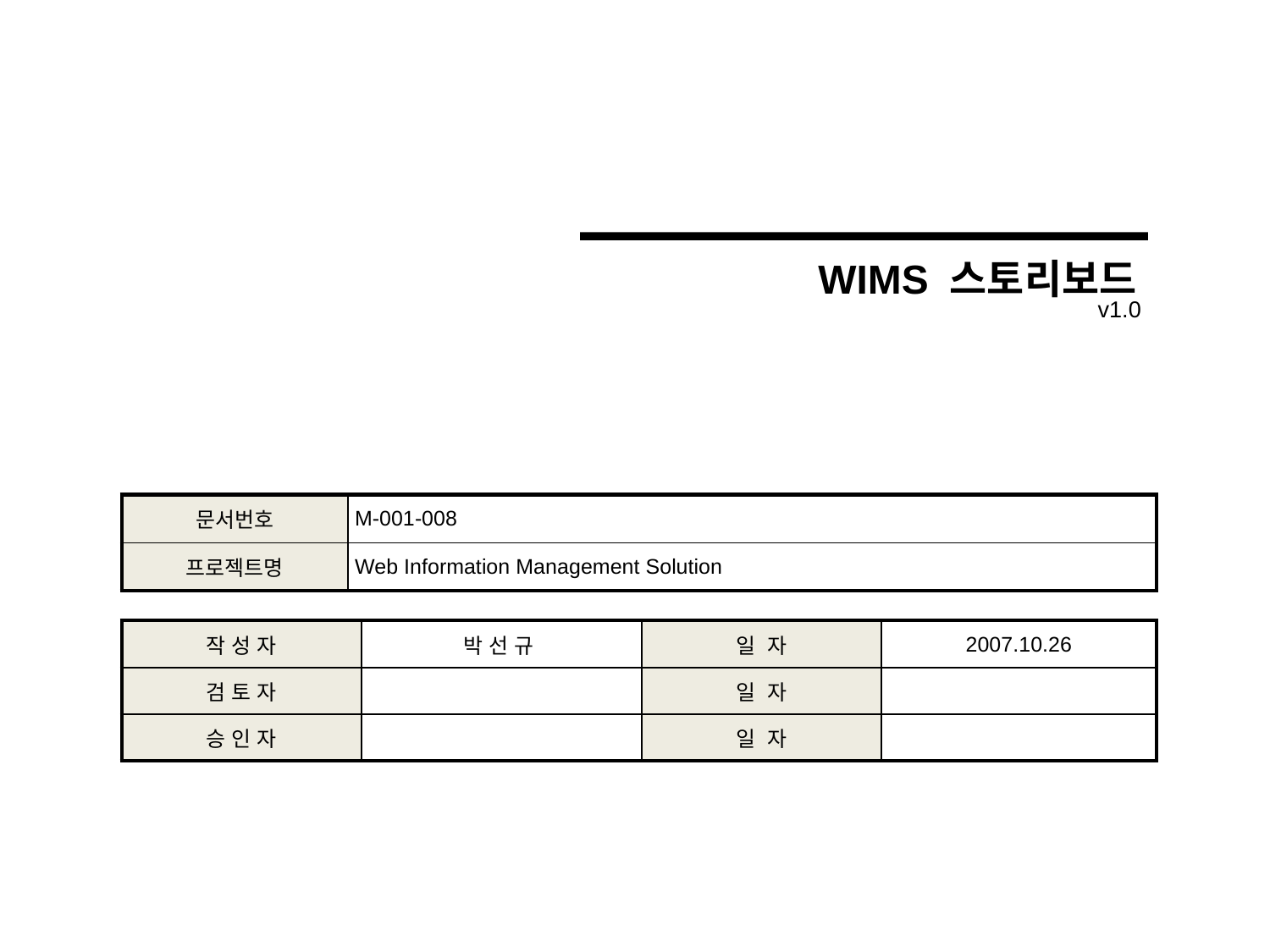

WIMS 스토리보드
v1.0
| 문서번호 | M-001-008 |
| --- | --- |
| 프로젝트명 | Web Information Management Solution |
| 작 성 자 | 박 선 규 | 일 자 | 2007.10.26 |
| --- | --- | --- | --- |
| 검 토 자 |  | 일 자 |  |
| 승 인 자 |  | 일 자 |  |